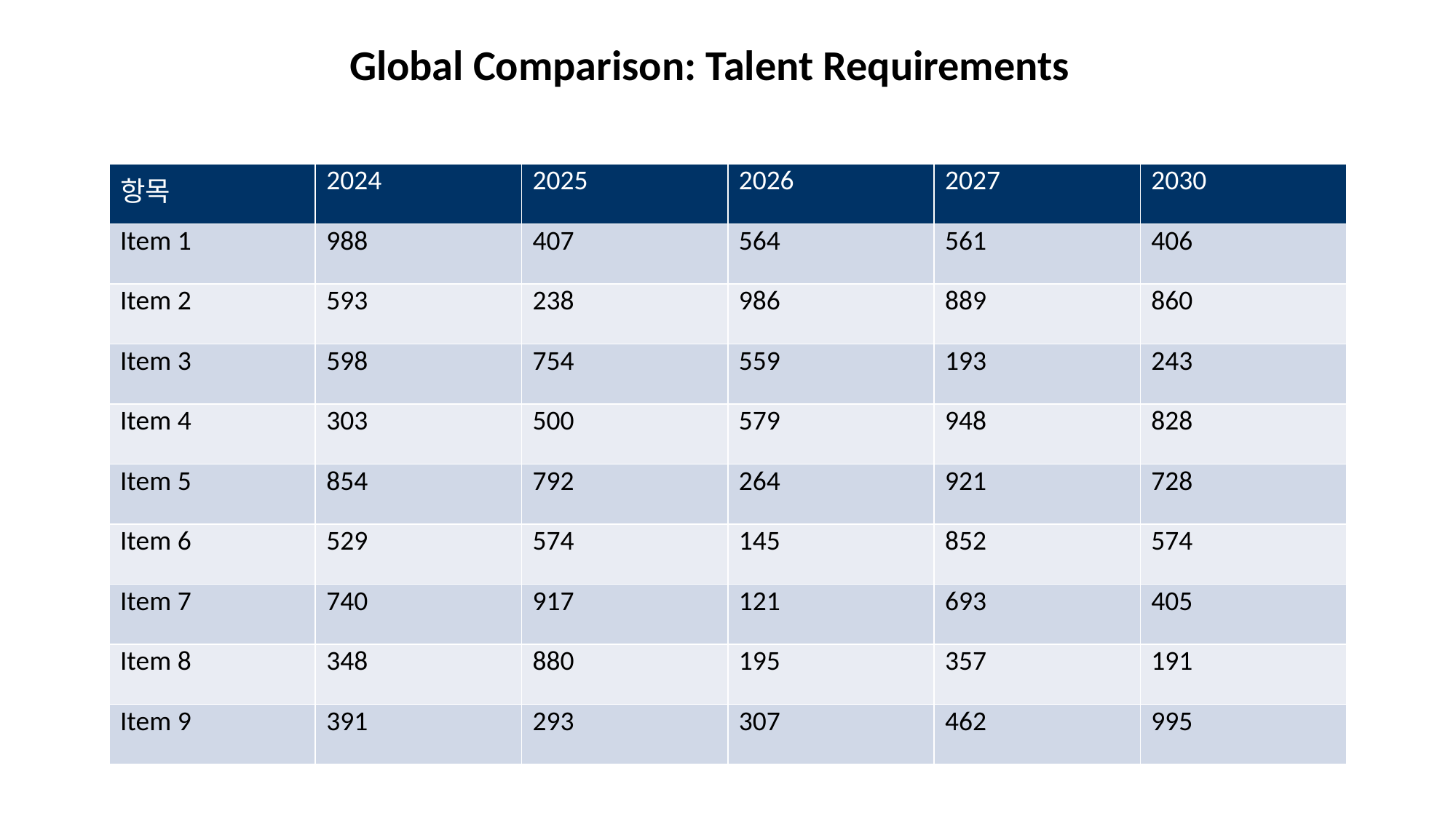

Global Comparison: Talent Requirements
#
| 항목 | 2024 | 2025 | 2026 | 2027 | 2030 |
| --- | --- | --- | --- | --- | --- |
| Item 1 | 988 | 407 | 564 | 561 | 406 |
| Item 2 | 593 | 238 | 986 | 889 | 860 |
| Item 3 | 598 | 754 | 559 | 193 | 243 |
| Item 4 | 303 | 500 | 579 | 948 | 828 |
| Item 5 | 854 | 792 | 264 | 921 | 728 |
| Item 6 | 529 | 574 | 145 | 852 | 574 |
| Item 7 | 740 | 917 | 121 | 693 | 405 |
| Item 8 | 348 | 880 | 195 | 357 | 191 |
| Item 9 | 391 | 293 | 307 | 462 | 995 |